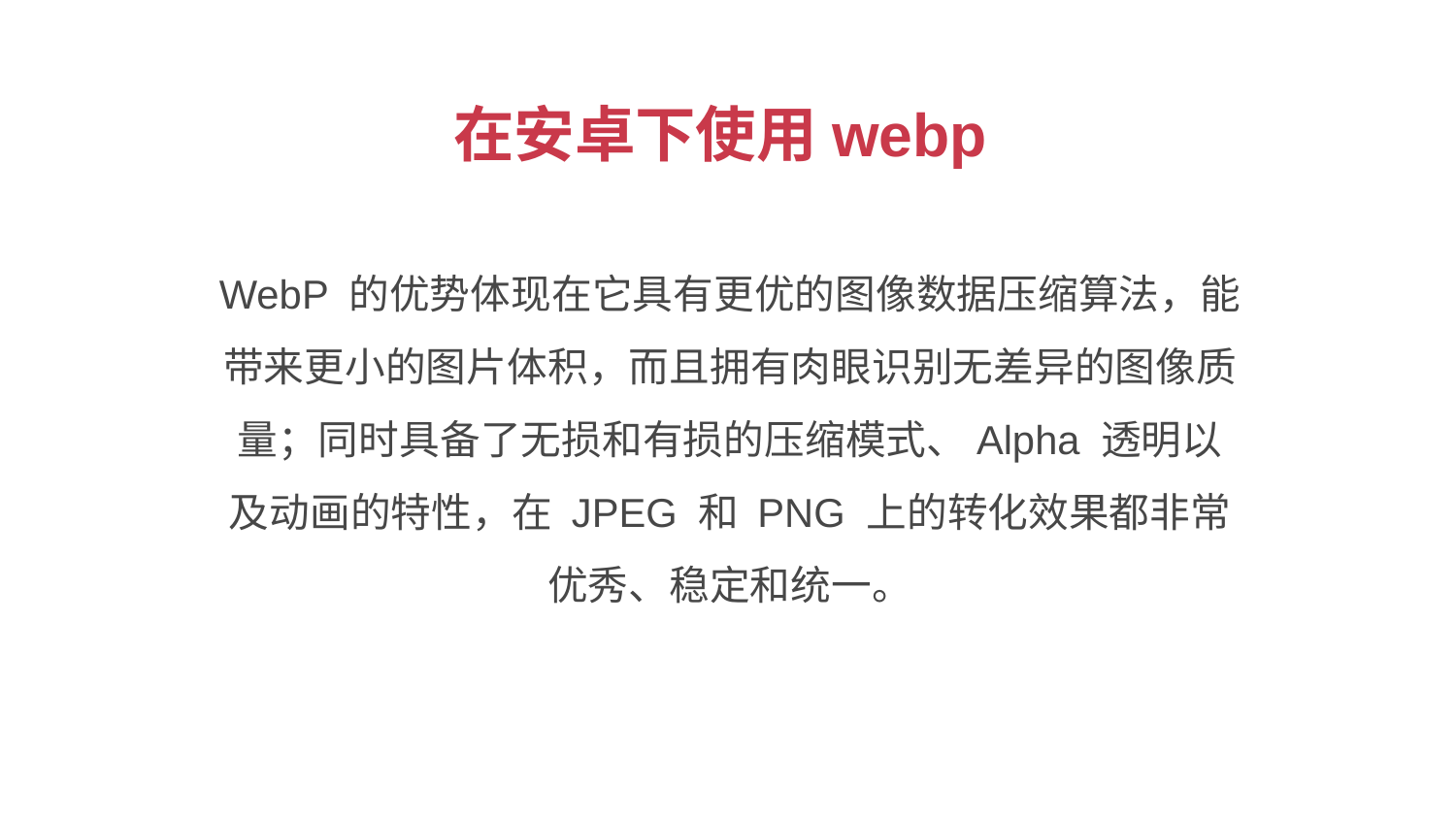

在安卓下使用webp
WebP 的优势体现在它具有更优的图像数据压缩算法，能带来更小的图片体积，而且拥有肉眼识别无差异的图像质量；同时具备了无损和有损的压缩模式、Alpha 透明以及动画的特性，在 JPEG 和 PNG 上的转化效果都非常优秀、稳定和统一。